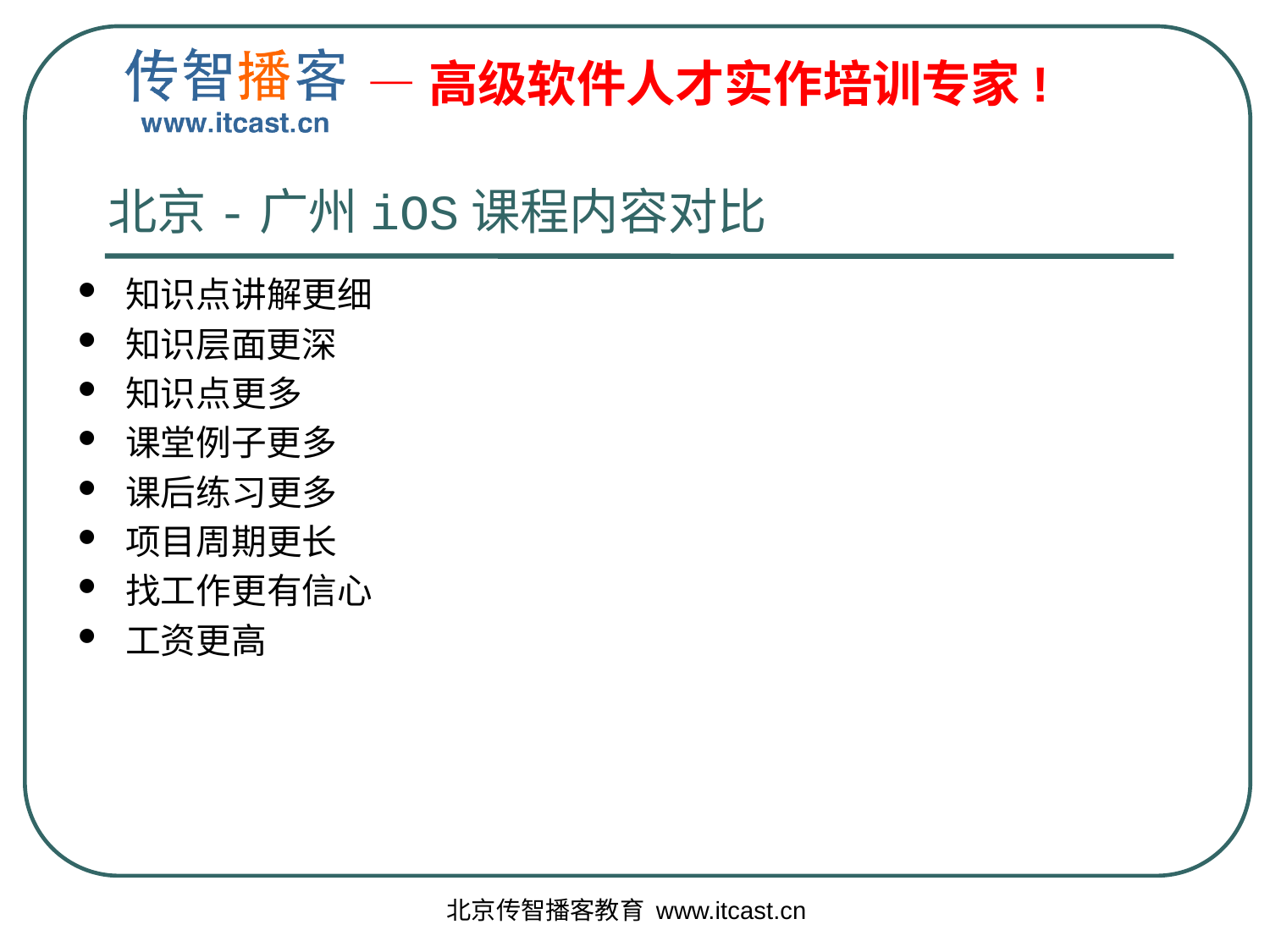

北京-广州iOS课程内容对比
知识点讲解更细
知识层面更深
知识点更多
课堂例子更多
课后练习更多
项目周期更长
找工作更有信心
工资更高